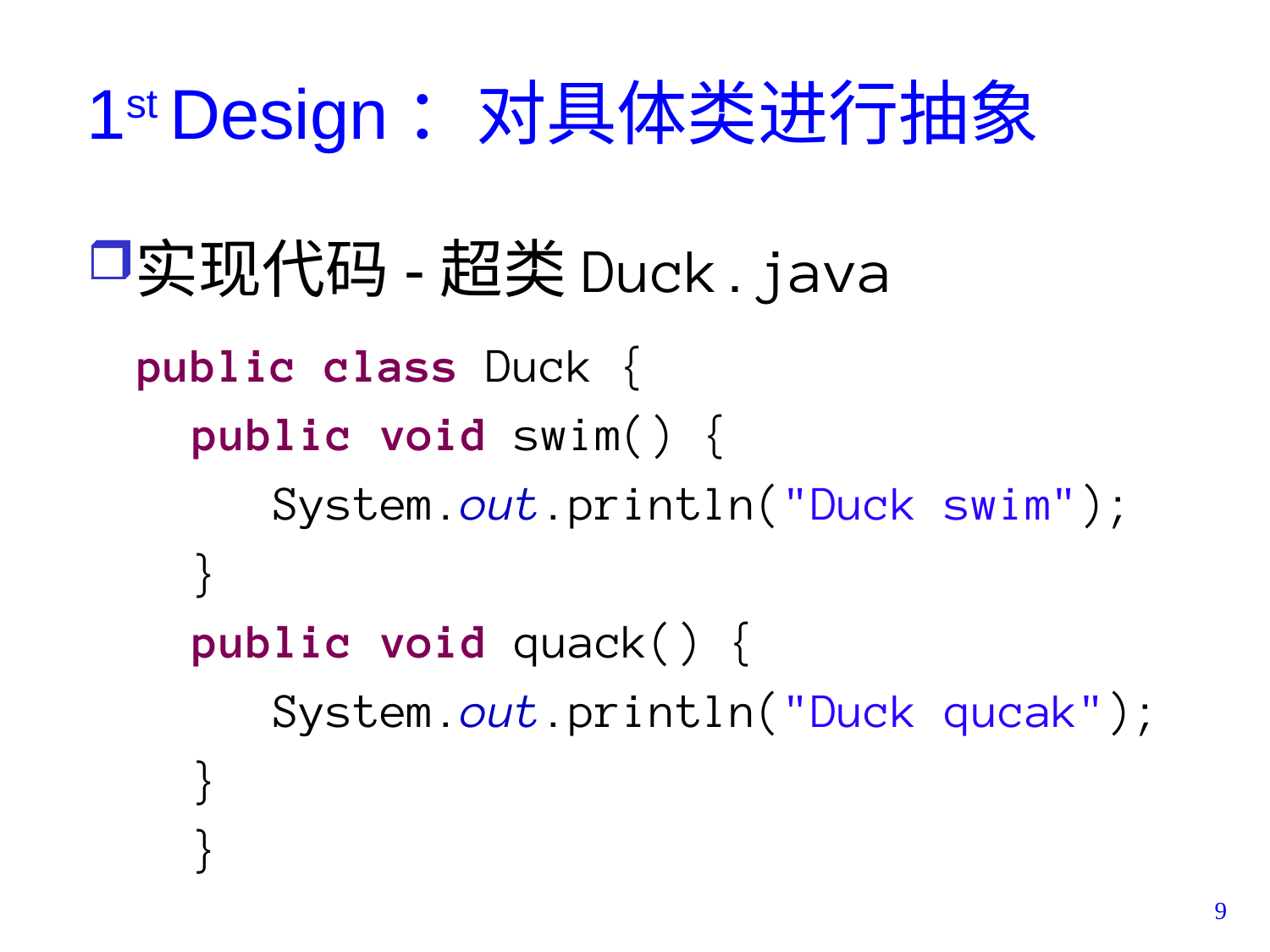

# 1st Design：对具体类进行抽象
实现代码-超类Duck.java
public class Duck {
public void swim() {
   System.out.println("Duck swim");
}
public void quack() {
   System.out.println("Duck qucak");
}
}
9